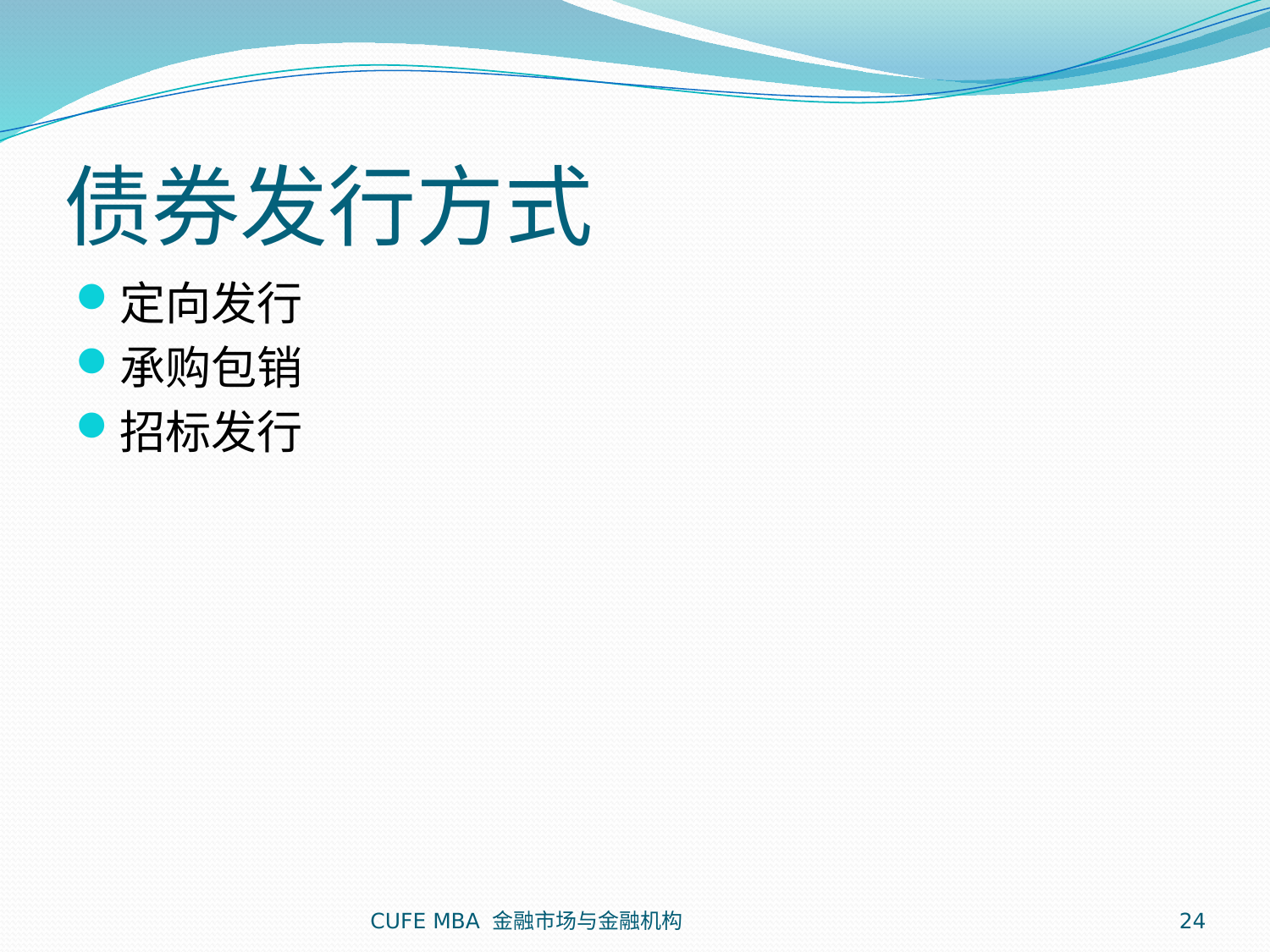

# 债券发行方式
定向发行
承购包销
招标发行
CUFE MBA 金融市场与金融机构
24